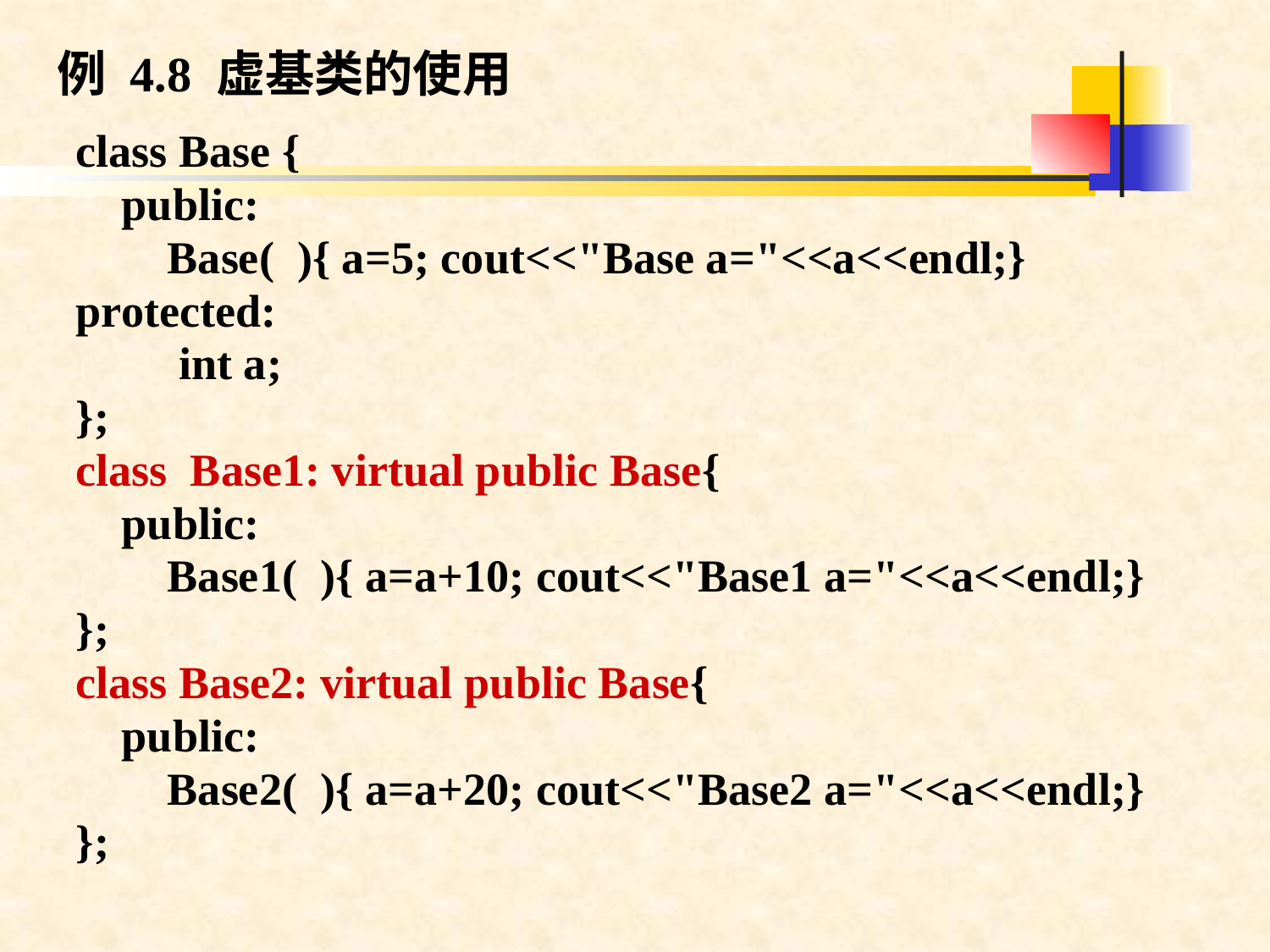

例 4.8 虚基类的使用
class Base {
    public:
        Base(  ){ a=5; cout<<"Base a="<<a<<endl;}
protected:
         int a;
};
class  Base1: virtual public Base{
    public:
        Base1(  ){ a=a+10; cout<<"Base1 a="<<a<<endl;}
};
class Base2: virtual public Base{
    public:
        Base2(  ){ a=a+20; cout<<"Base2 a="<<a<<endl;}
};